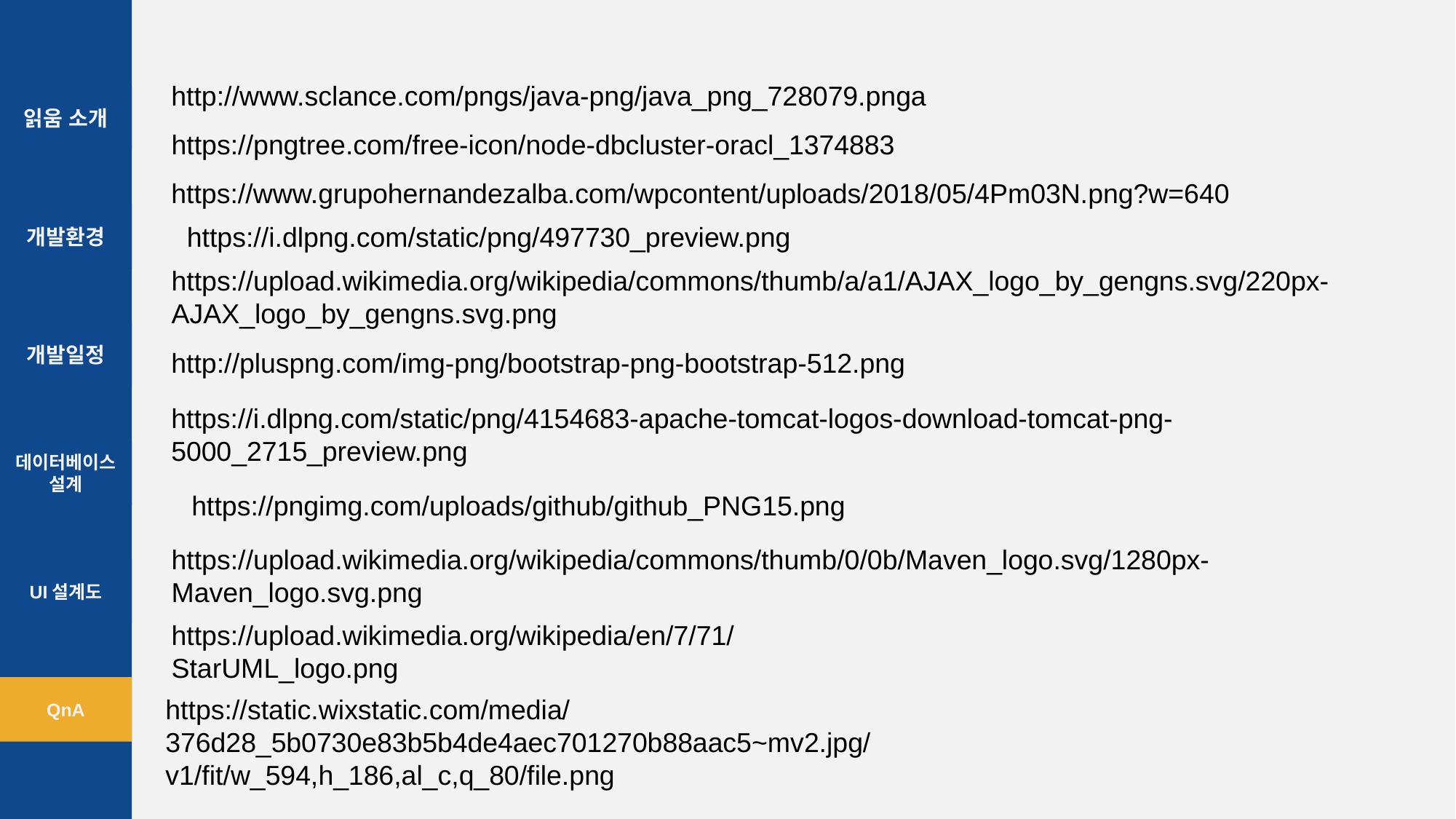

http://www.sclance.com/pngs/java-png/java_png_728079.pnga
읽움 소개
https://pngtree.com/free-icon/node-dbcluster-oracl_1374883
https://www.grupohernandezalba.com/wpcontent/uploads/2018/05/4Pm03N.png?w=640
개발환경
https://i.dlpng.com/static/png/497730_preview.png
https://upload.wikimedia.org/wikipedia/commons/thumb/a/a1/AJAX_logo_by_gengns.svg/220px-AJAX_logo_by_gengns.svg.png
개발일정
http://pluspng.com/img-png/bootstrap-png-bootstrap-512.png
https://i.dlpng.com/static/png/4154683-apache-tomcat-logos-download-tomcat-png-5000_2715_preview.png
데이터베이스 설계
https://pngimg.com/uploads/github/github_PNG15.png
https://upload.wikimedia.org/wikipedia/commons/thumb/0/0b/Maven_logo.svg/1280px-Maven_logo.svg.png
UI설계도
https://upload.wikimedia.org/wikipedia/en/7/71/StarUML_logo.png
QnA
https://static.wixstatic.com/media/376d28_5b0730e83b5b4de4aec701270b88aac5~mv2.jpg/v1/fit/w_594,h_186,al_c,q_80/file.png